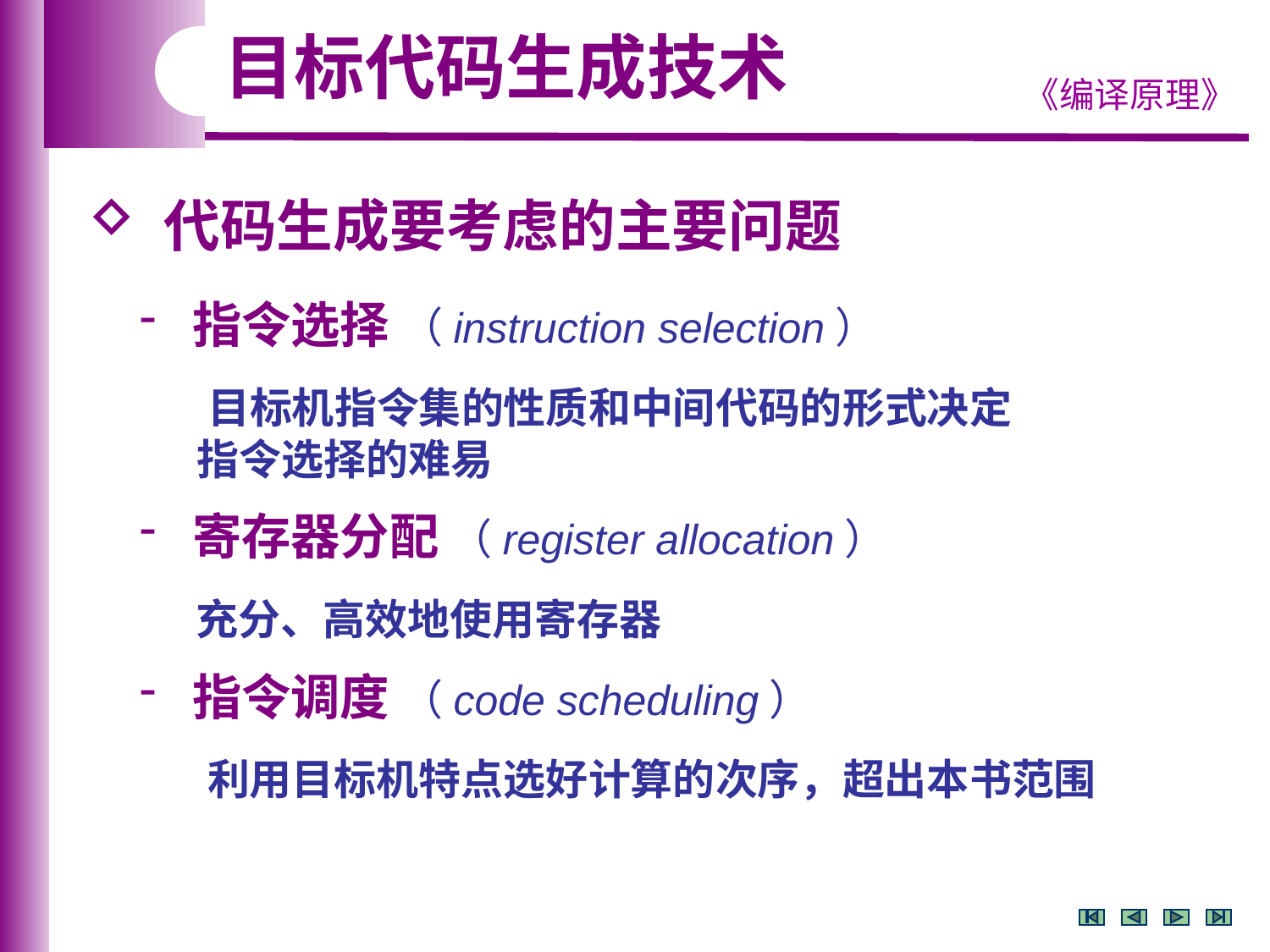

目标代码生成技术
 代码生成要考虑的主要问题
 指令选择 （instruction selection）

     目标机指令集的性质和中间代码的形式决定
     指令选择的难易

 寄存器分配 （register allocation）

    充分、高效地使用寄存器

 指令调度 （code scheduling）

     利用目标机特点选好计算的次序，超出本书范围